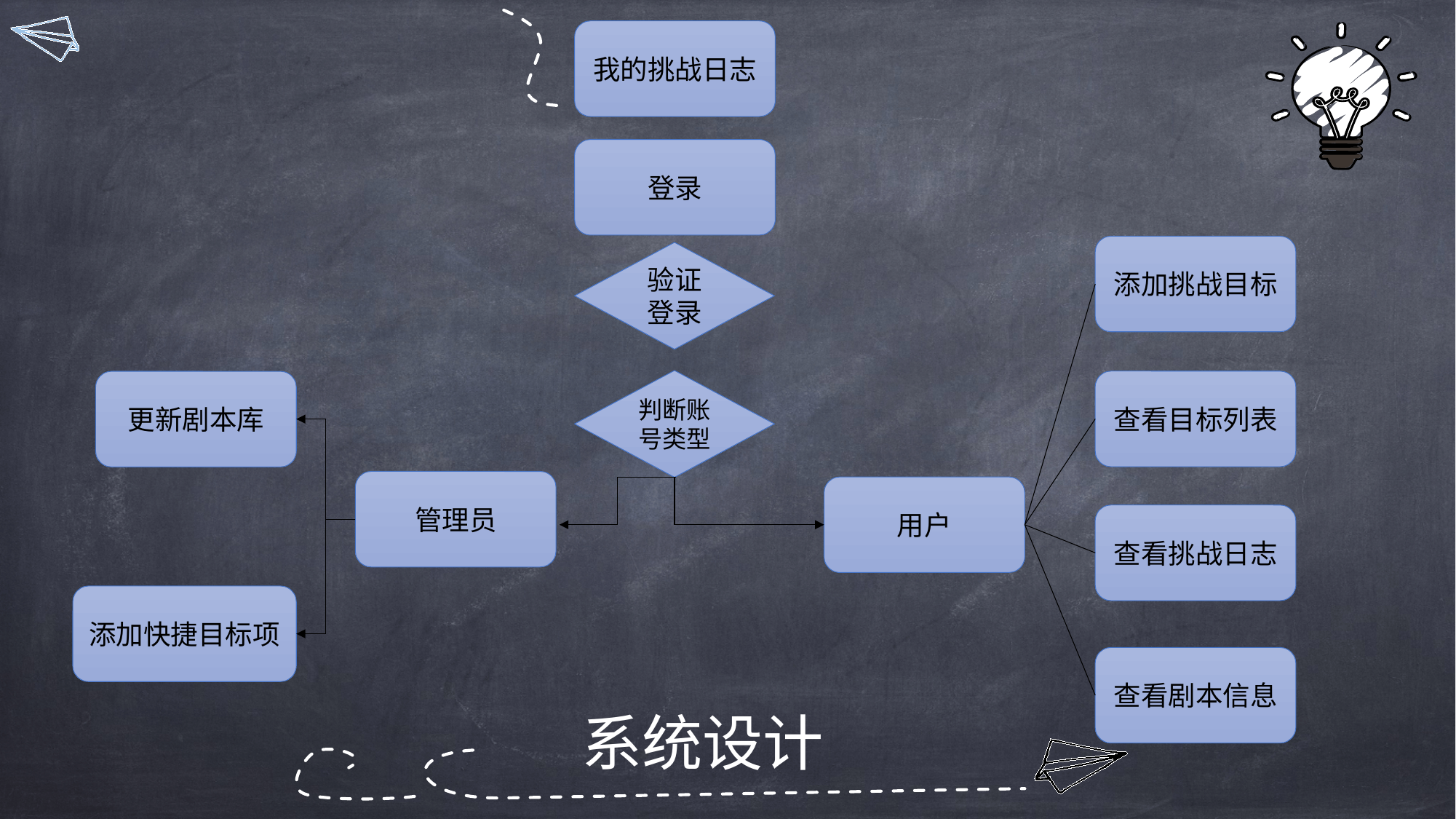

我的挑战日志

登录
添加挑战目标
验证登录
判断账号类型
查看目标列表
更新剧本库
管理员
用户
查看挑战日志
添加快捷目标项
查看剧本信息
系统设计